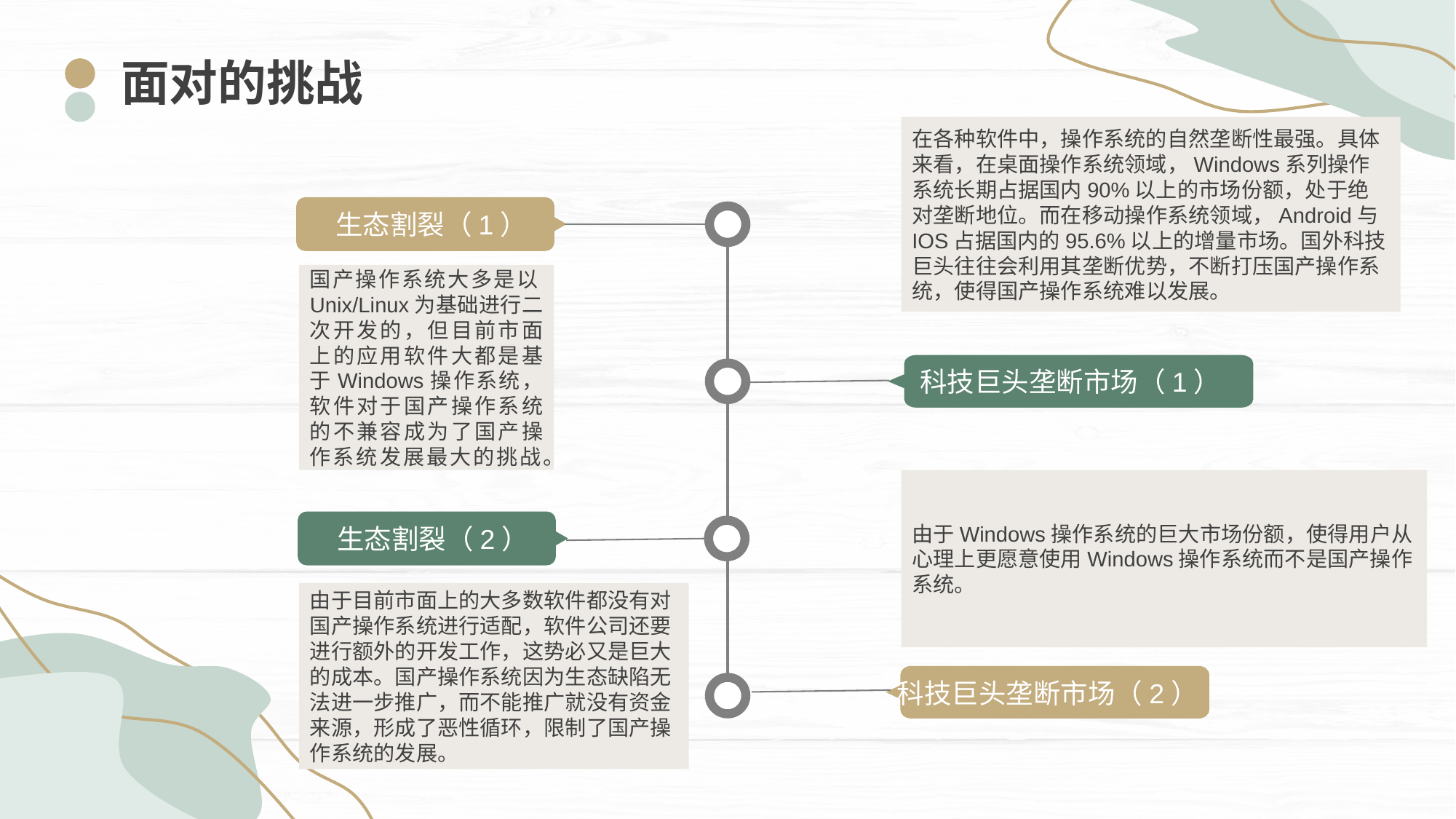

面对的挑战

在各种软件中，操作系统的自然垄断性最强。具体来看，在桌面操作系统领域，Windows系列操作系统长期占据国内90%以上的市场份额，处于绝对垄断地位。而在移动操作系统领域，Android与IOS占据国内的95.6%以上的增量市场。国外科技巨头往往会利用其垄断优势，不断打压国产操作系统，使得国产操作系统难以发展。
生态割裂（1）

国产操作系统大多是以Unix/Linux为基础进行二次开发的，但目前市面上的应用软件大都是基于Windows操作系统，软件对于国产操作系统的不兼容成为了国产操作系统发展最大的挑战。
科技巨头垄断市场（1）

由于Windows操作系统的巨大市场份额，使得用户从心理上更愿意使用Windows操作系统而不是国产操作系统。
生态割裂（2）

由于目前市面上的大多数软件都没有对国产操作系统进行适配，软件公司还要进行额外的开发工作，这势必又是巨大的成本。国产操作系统因为生态缺陷无法进一步推广，而不能推广就没有资金来源，形成了恶性循环，限制了国产操作系统的发展。
科技巨头垄断市场（2）